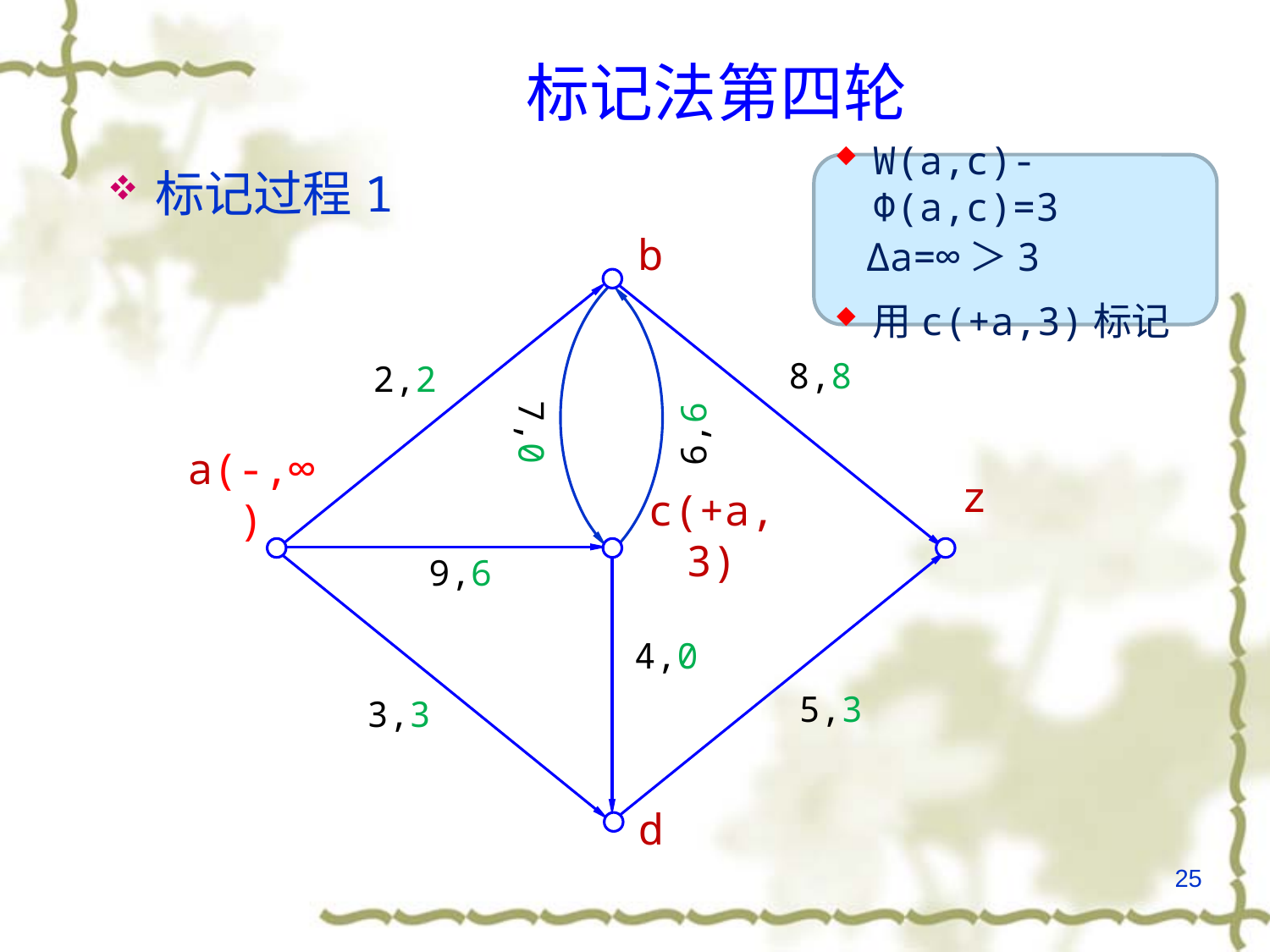

# 标记法第四轮
W(a,c)-Φ(a,c)=3
Δa=∞＞3
用c(+a,3)标记
标记过程1
b

8,8
2,2
7,0
6,6
a(-,∞)
z
c(+a,3)
9,6

4,0
5,3
3,3
d

25